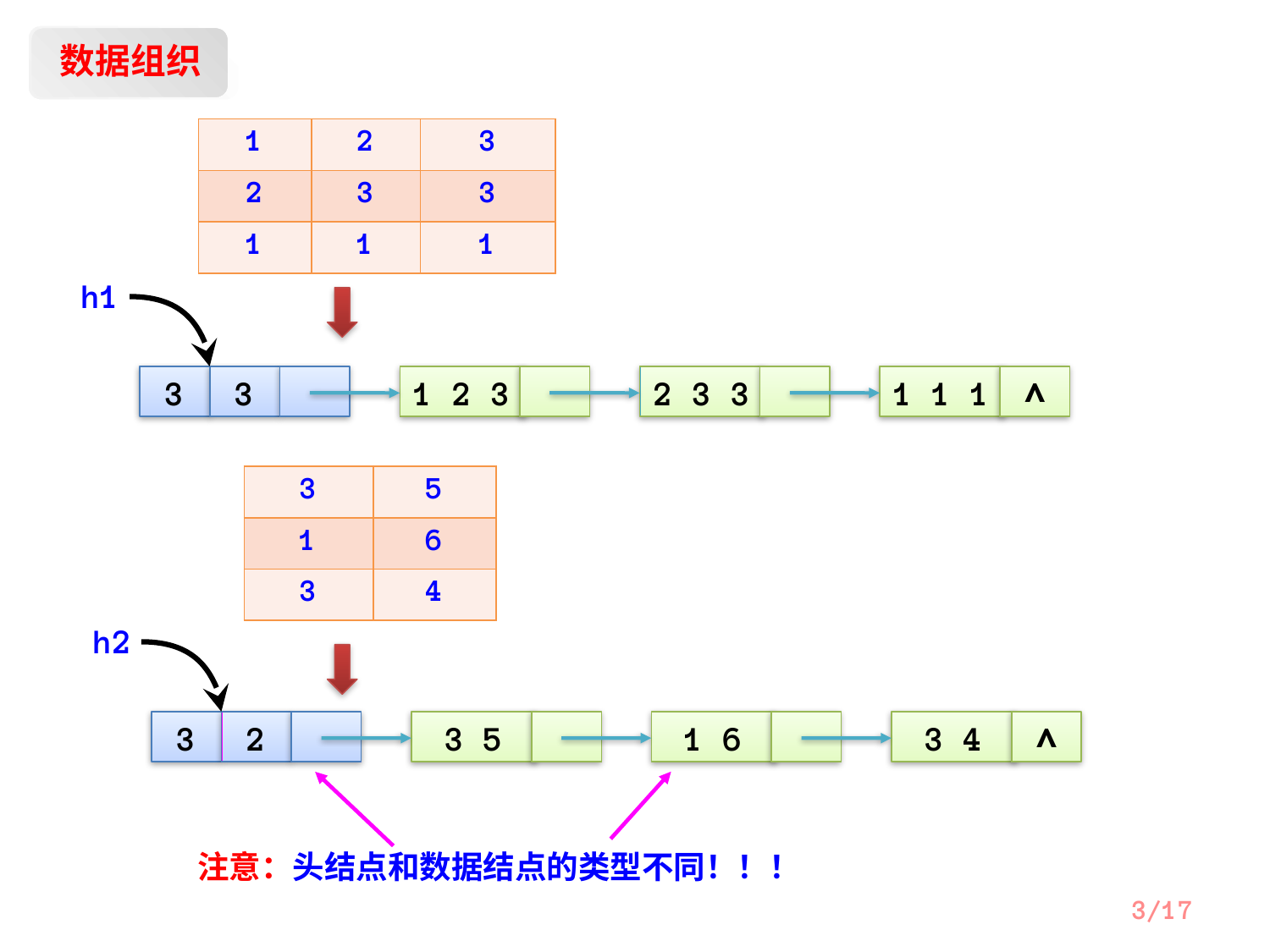

数据组织
| 1 | 2 | 3 |
| --- | --- | --- |
| 2 | 3 | 3 |
| 1 | 1 | 1 |
h1

3
3

1 2 3

2 3 3

1 1 1
∧

| 3 | 5 |
| --- | --- |
| 1 | 6 |
| 3 | 4 |
h2

3
2

3 5

1 6

3 4
∧

注意：头结点和数据结点的类型不同！！！
3/17